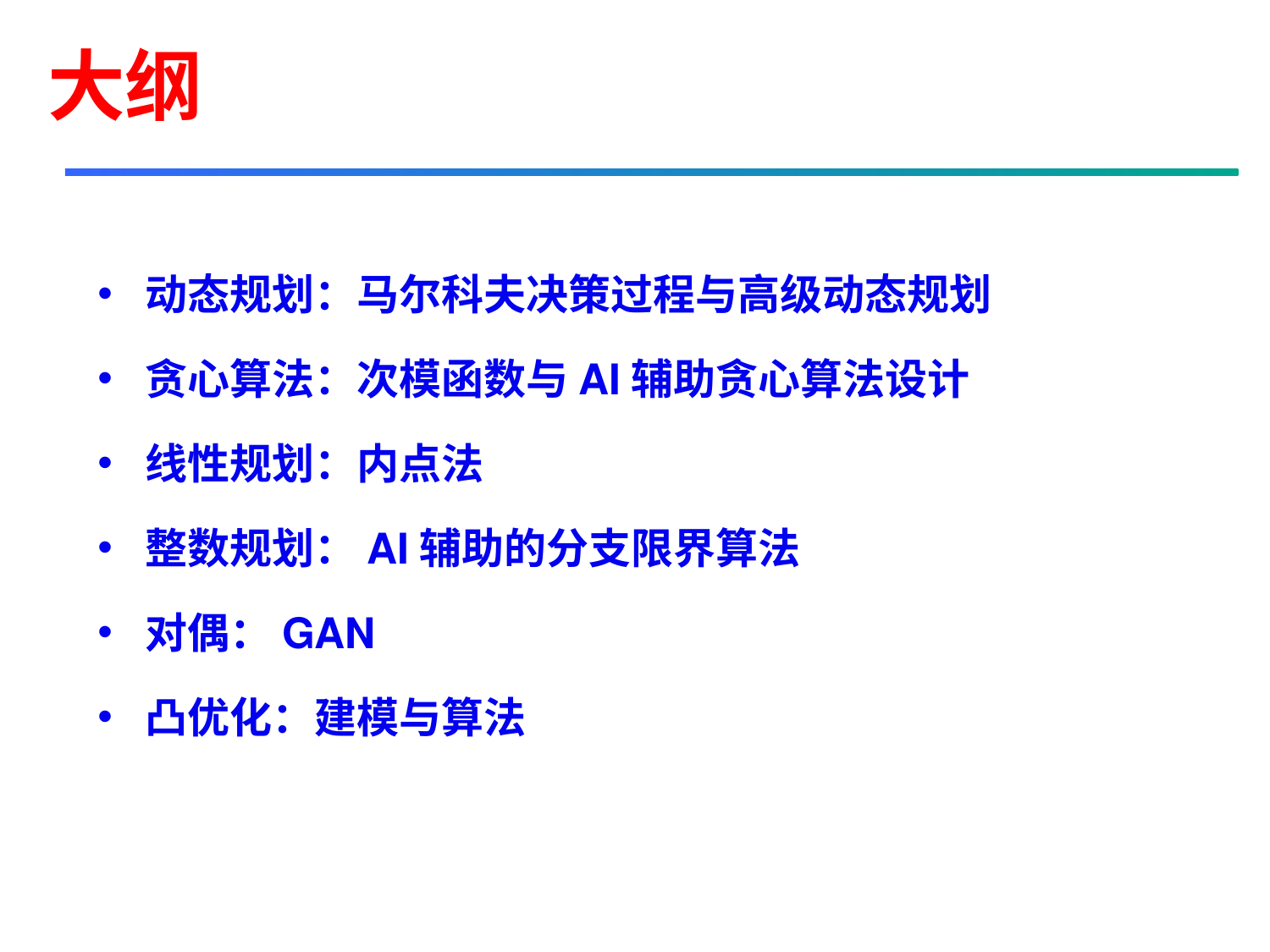

# 大纲
动态规划：马尔科夫决策过程与高级动态规划
贪心算法：次模函数与AI辅助贪心算法设计
线性规划：内点法
整数规划：AI辅助的分支限界算法
对偶：GAN
凸优化：建模与算法